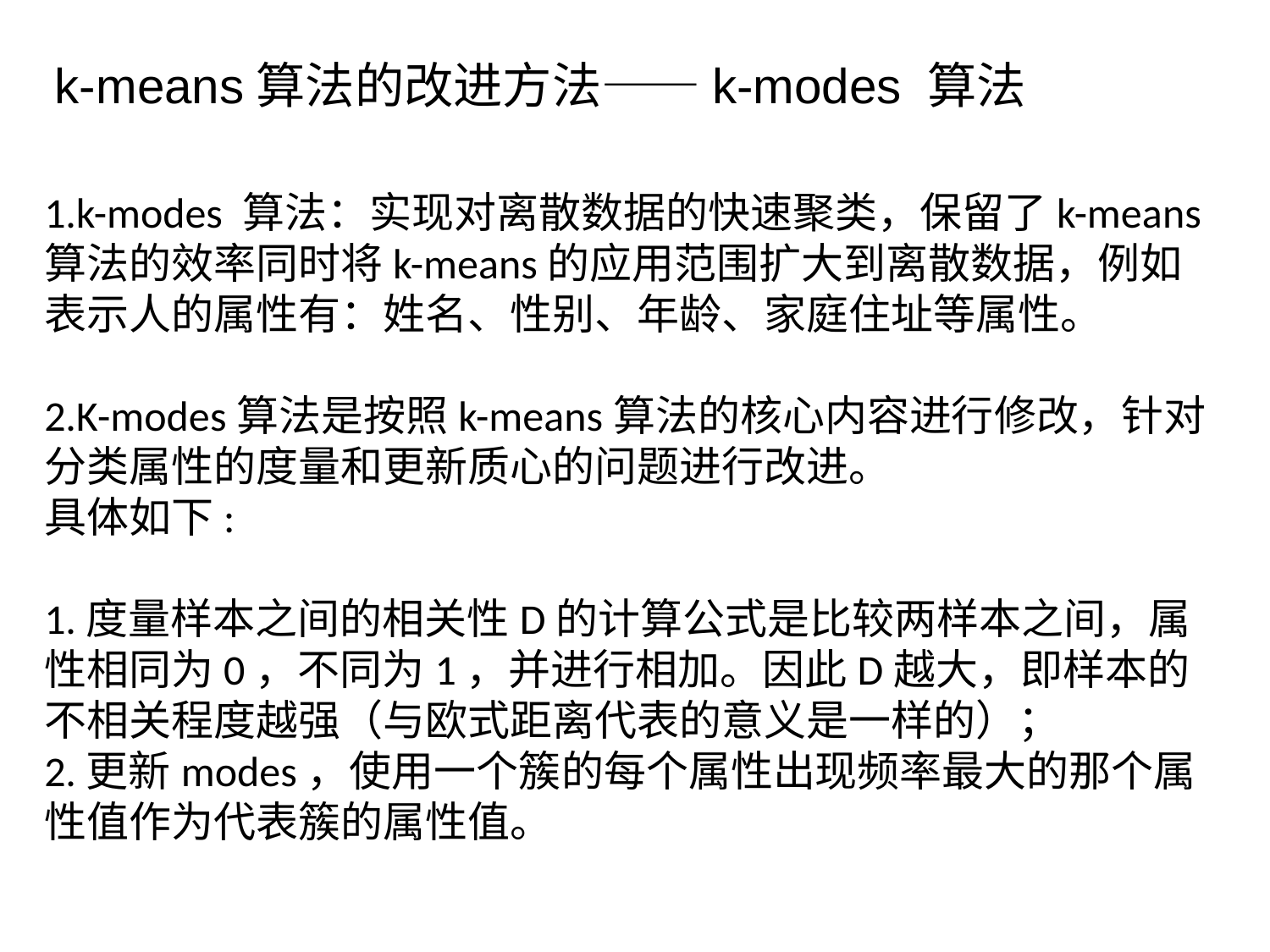

k-means算法的改进方法——k-modes 算法
1.k-modes 算法：实现对离散数据的快速聚类，保留了k-means算法的效率同时将k-means的应用范围扩大到离散数据，例如表示人的属性有：姓名、性别、年龄、家庭住址等属性。

2.K-modes算法是按照k-means算法的核心内容进行修改，针对分类属性的度量和更新质心的问题进行改进。
具体如下:

1.度量样本之间的相关性D的计算公式是比较两样本之间，属性相同为0，不同为1，并进行相加。因此D越大，即样本的不相关程度越强（与欧式距离代表的意义是一样的）；
2.更新modes，使用一个簇的每个属性出现频率最大的那个属性值作为代表簇的属性值。